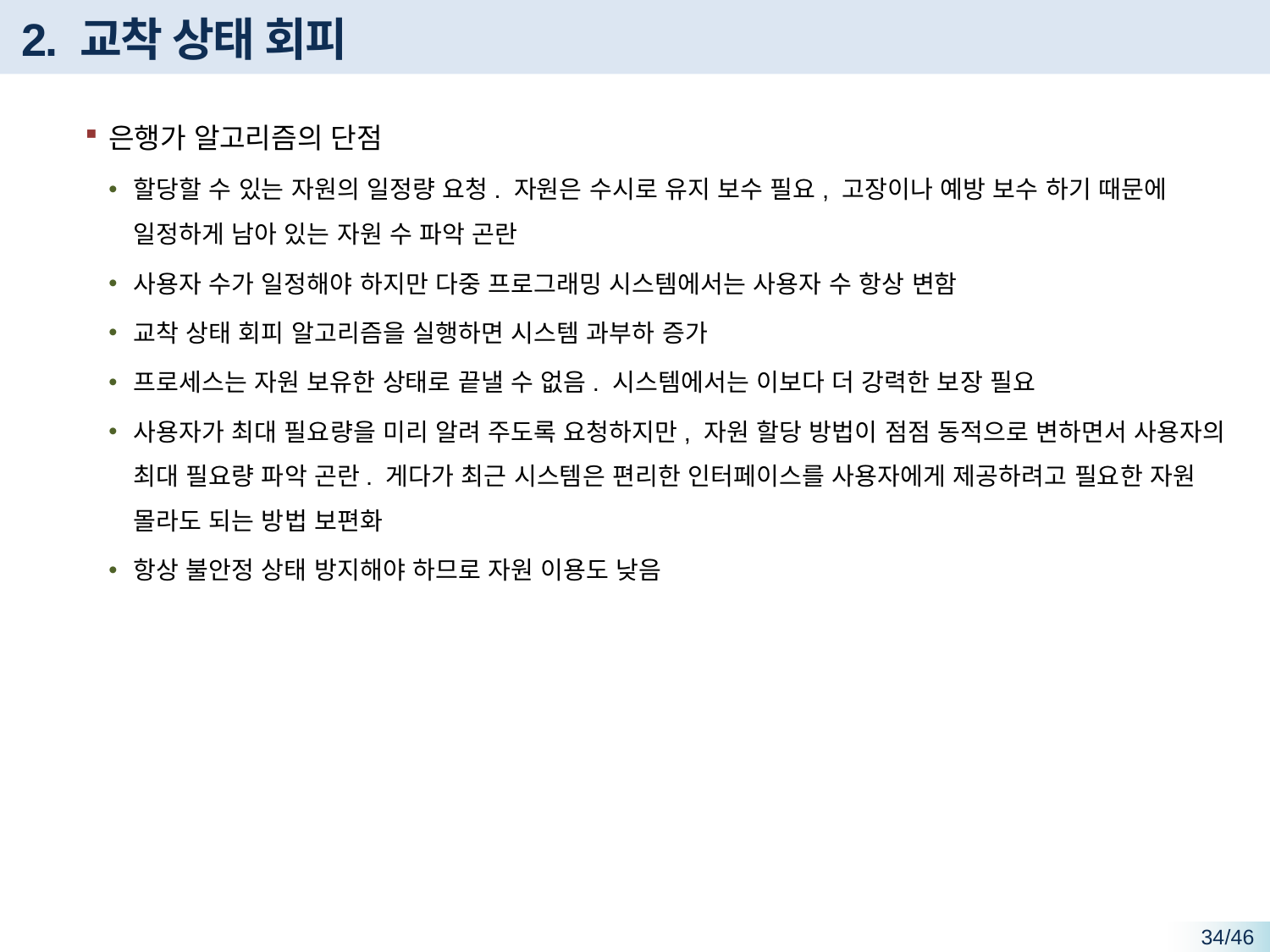

# 2. 교착 상태 회피
은행가 알고리즘의 단점
할당할 수 있는 자원의 일정량 요청. 자원은 수시로 유지 보수 필요, 고장이나 예방 보수 하기 때문에 일정하게 남아 있는 자원 수 파악 곤란
사용자 수가 일정해야 하지만 다중 프로그래밍 시스템에서는 사용자 수 항상 변함
교착 상태 회피 알고리즘을 실행하면 시스템 과부하 증가
프로세스는 자원 보유한 상태로 끝낼 수 없음. 시스템에서는 이보다 더 강력한 보장 필요
사용자가 최대 필요량을 미리 알려 주도록 요청하지만, 자원 할당 방법이 점점 동적으로 변하면서 사용자의 최대 필요량 파악 곤란. 게다가 최근 시스템은 편리한 인터페이스를 사용자에게 제공하려고 필요한 자원 몰라도 되는 방법 보편화
항상 불안정 상태 방지해야 하므로 자원 이용도 낮음